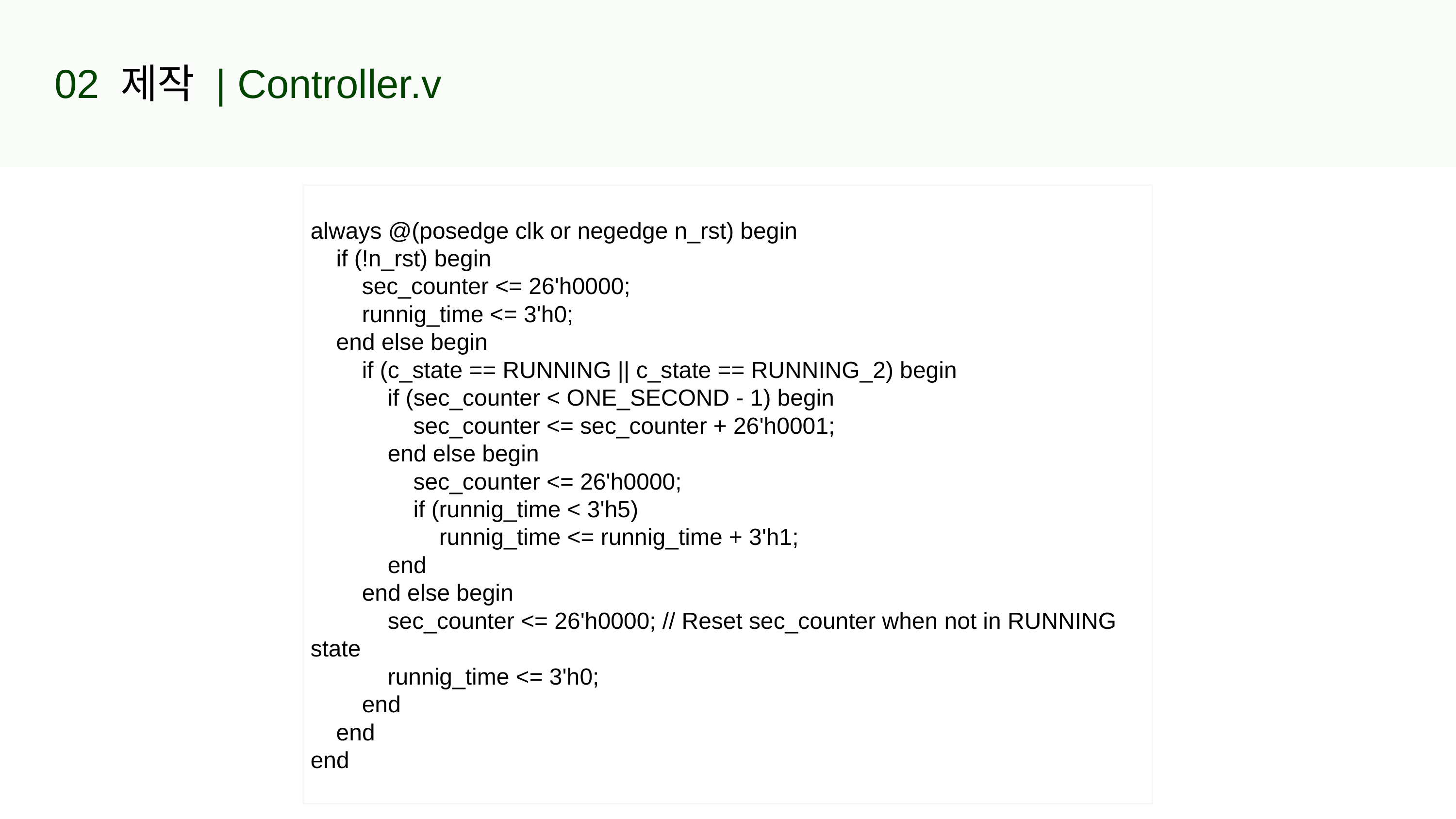

02 제작 | Controller.v
always @(posedge clk or negedge n_rst) begin
    if (!n_rst) begin
        sec_counter <= 26'h0000;
        runnig_time <= 3'h0;
    end else begin
        if (c_state == RUNNING || c_state == RUNNING_2) begin
            if (sec_counter < ONE_SECOND - 1) begin
                sec_counter <= sec_counter + 26'h0001;
            end else begin
                sec_counter <= 26'h0000;
                if (runnig_time < 3'h5)
                    runnig_time <= runnig_time + 3'h1;
            end
        end else begin
            sec_counter <= 26'h0000; // Reset sec_counter when not in RUNNING state
            runnig_time <= 3'h0;
        end
    end
end